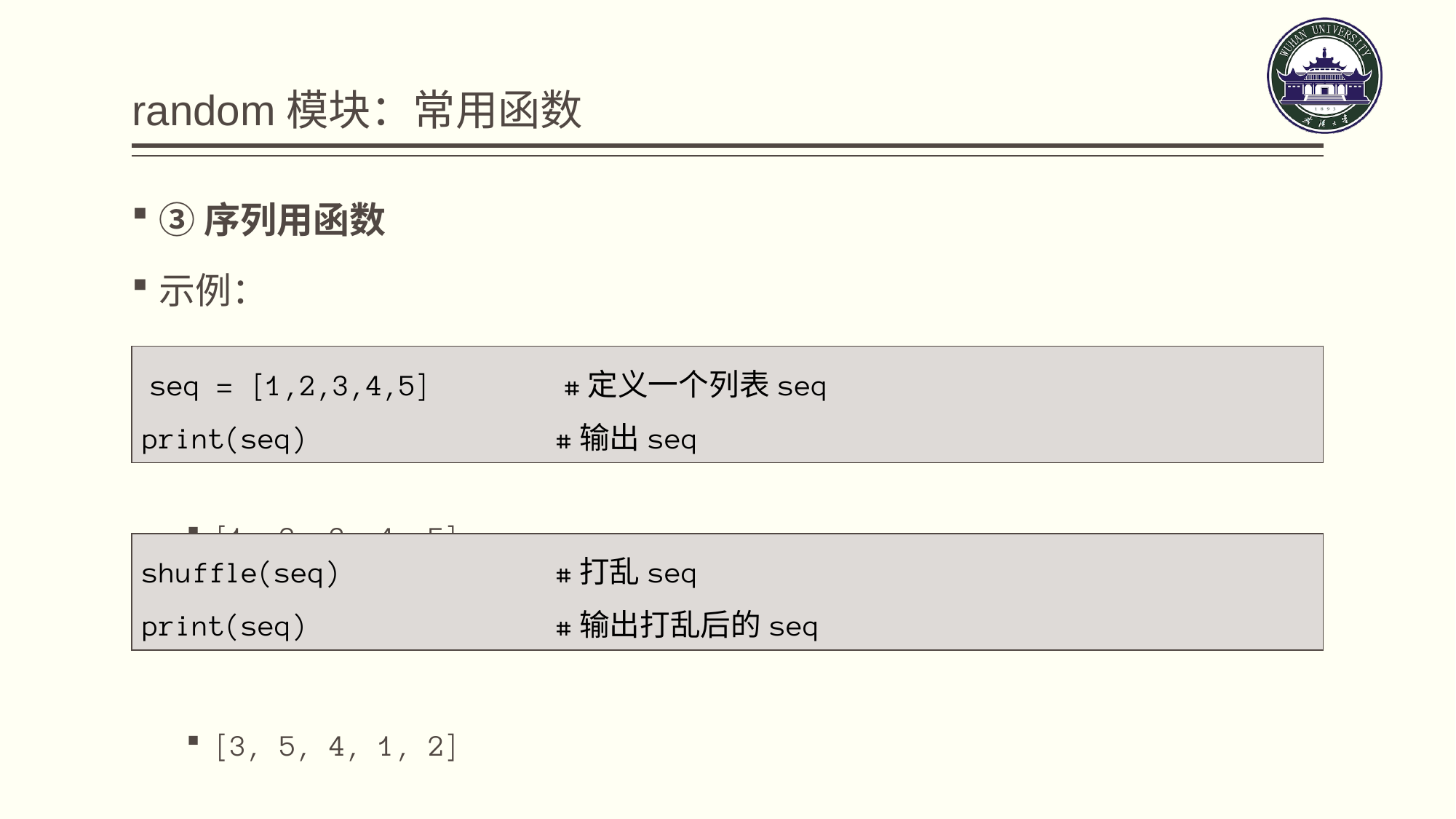

# random模块：常用函数
③序列用函数
示例：

[1, 2, 3, 4, 5]

[3, 5, 4, 1, 2]

| seq = [1,2,3,4,5] #定义一个列表seq print(seq) #输出seq |
| --- |
| shuffle(seq) #打乱seq print(seq) #输出打乱后的seq |
| --- |